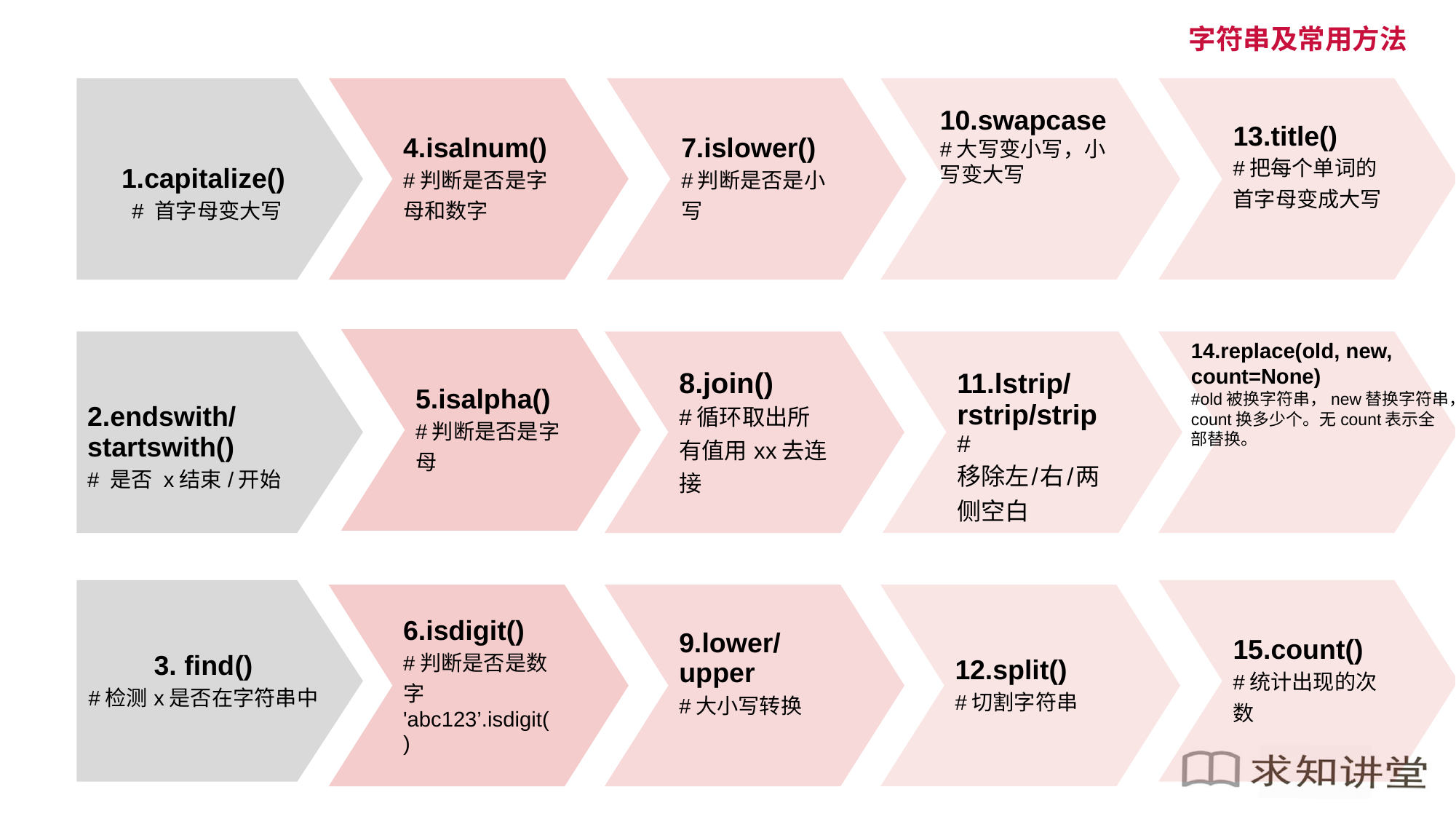

字符串及常用方法

1.capitalize()
 # 首字母变大写
4.isalnum()
#判断是否是字母和数字
7.islower()
#判断是否是小写

13.title()
#把每个单词的首字母变成大写

10.swapcase
#大写变小写，小写变大写
5.isalpha()
#判断是否是字母

2.endswith/startswith()
# 是否 x结束/开始

8.join()
#循环取出所有值用xx去连接

11.lstrip/rstrip/strip
# 移除左/右/两侧空白

14.replace(old, new, count=None)
#old被换字符串，new替换字符串，count换多少个。无count表示全
部替换。
15.count()
#统计出现的次数
3. find()
#检测x是否在字符串中
6.isdigit()
#判断是否是数字
'abc123’.isdigit()
9.lower/upper
#大小写转换

12.split()
#切割字符串